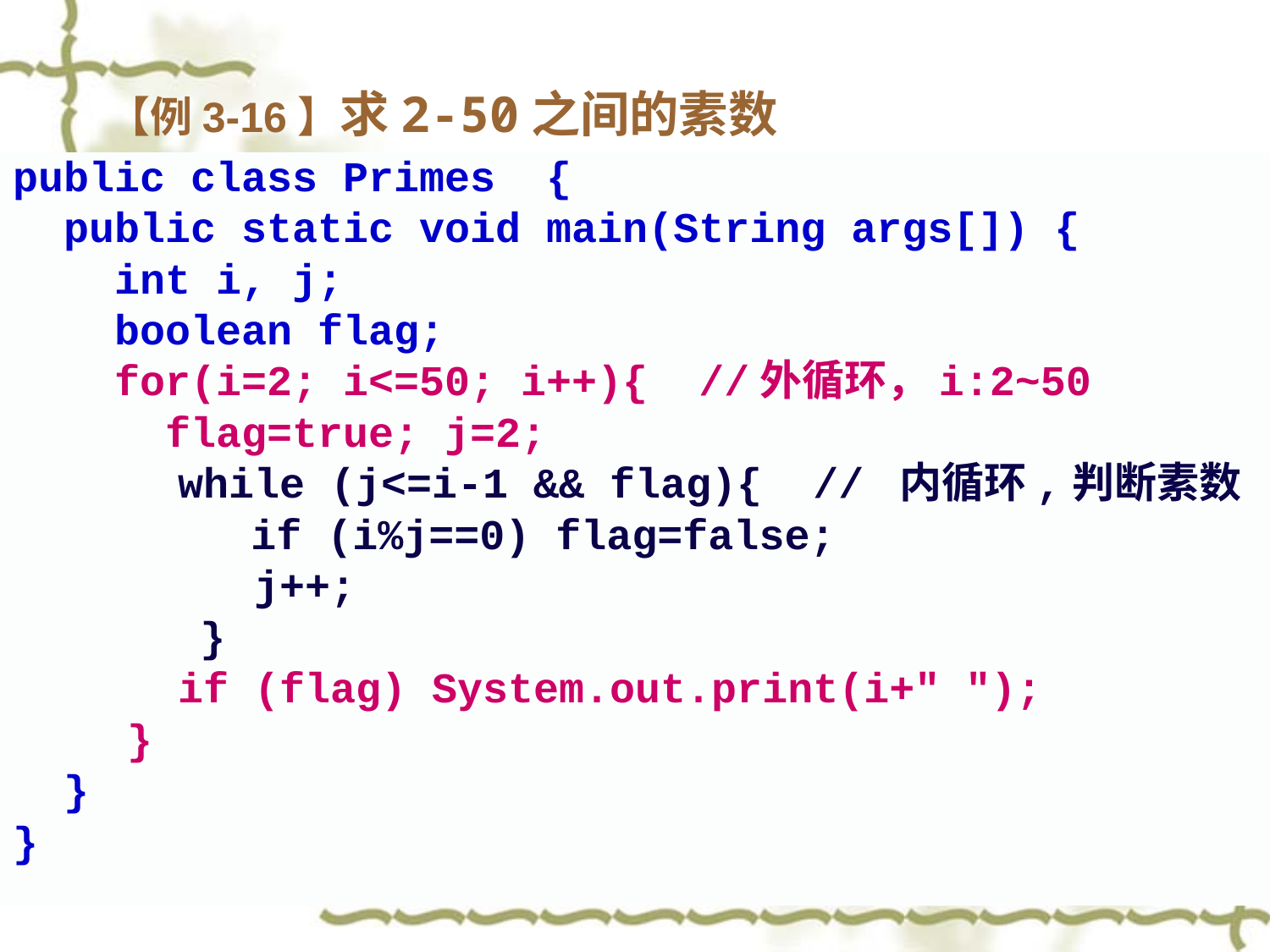

【例3-16】求2-50之间的素数
public class Primes  {
  public static void main(String args[]) {
    int i, j;
    boolean flag;
    for(i=2; i<=50; i++){  //外循环，i:2~50
      flag=true; j=2;
    while (j<=i-1 && flag){  // 内循环,判断素数
 	     if (i%j==0) flag=false;
       j++;
 	   }
    if (flag) System.out.print(i+" ");
  }
  }
}